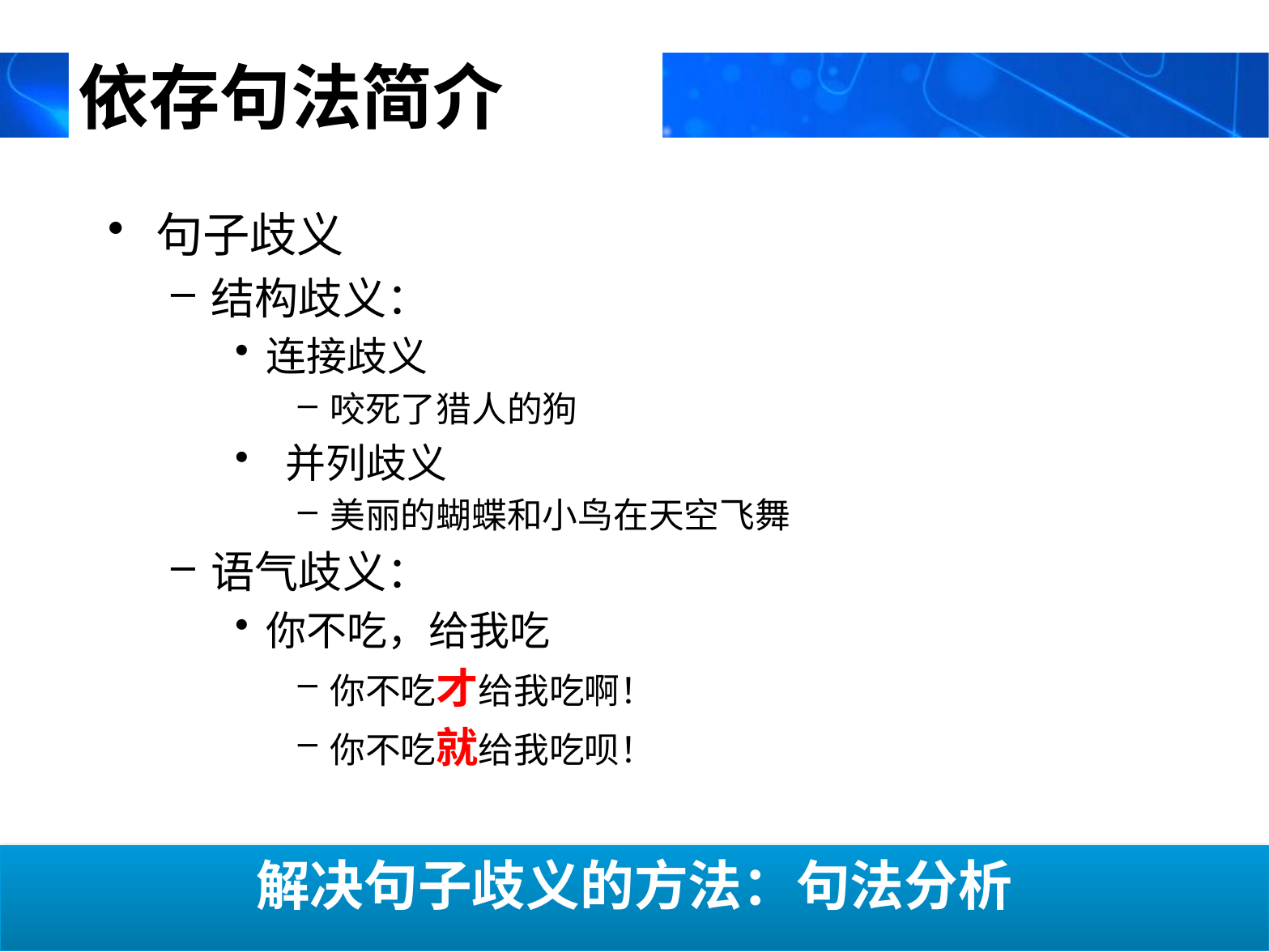

# 依存句法简介
句子歧义
结构歧义：
连接歧义
咬死了猎人的狗
 并列歧义
美丽的蝴蝶和小鸟在天空飞舞
语气歧义：
你不吃，给我吃
你不吃才给我吃啊！
你不吃就给我吃呗！

解决句子歧义的方法：句法分析
4